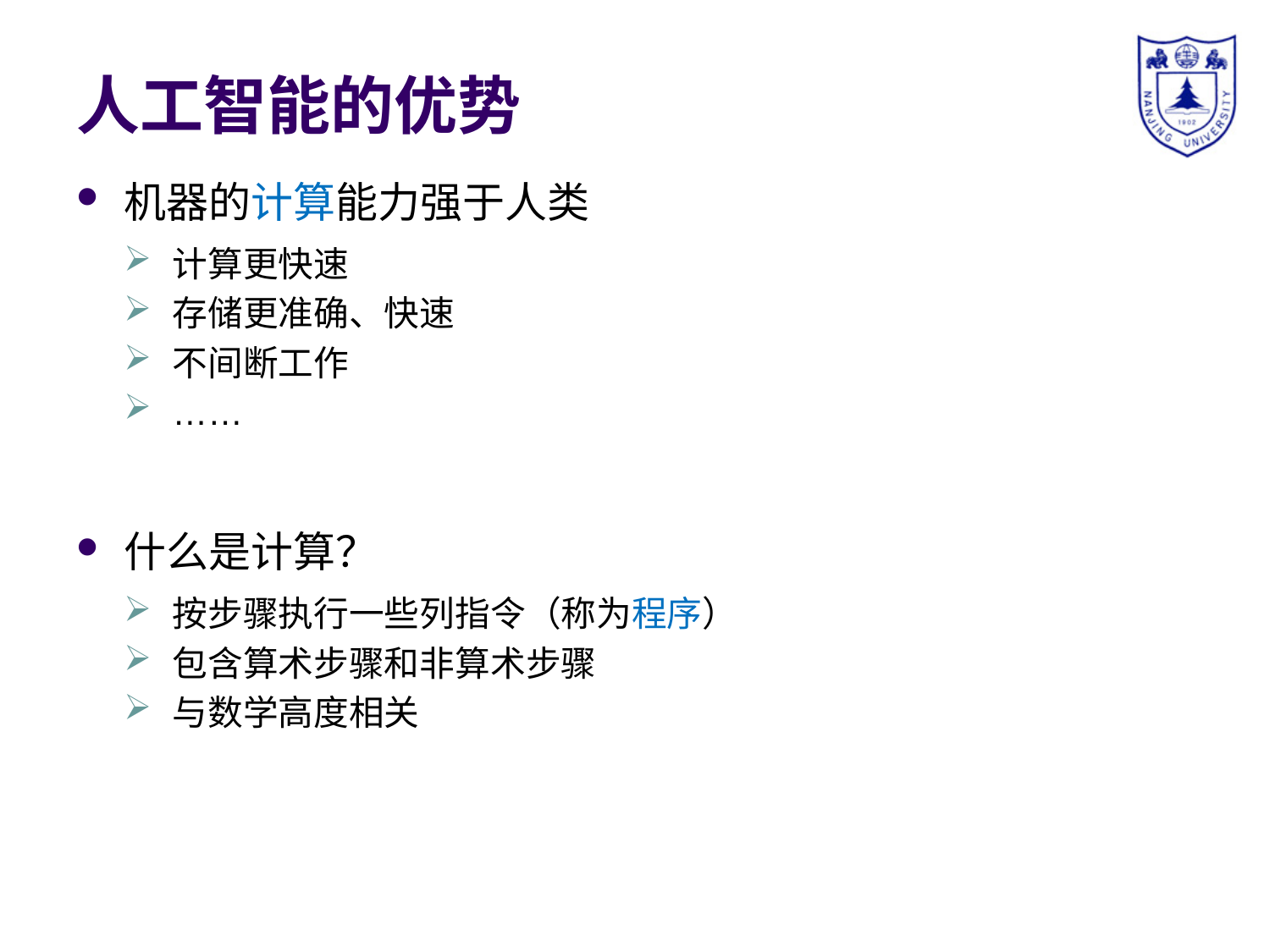

# 人工智能的优势
机器的计算能力强于人类
计算更快速
存储更准确、快速
不间断工作
……

什么是计算？
按步骤执行一些列指令（称为程序）
包含算术步骤和非算术步骤
与数学高度相关

44